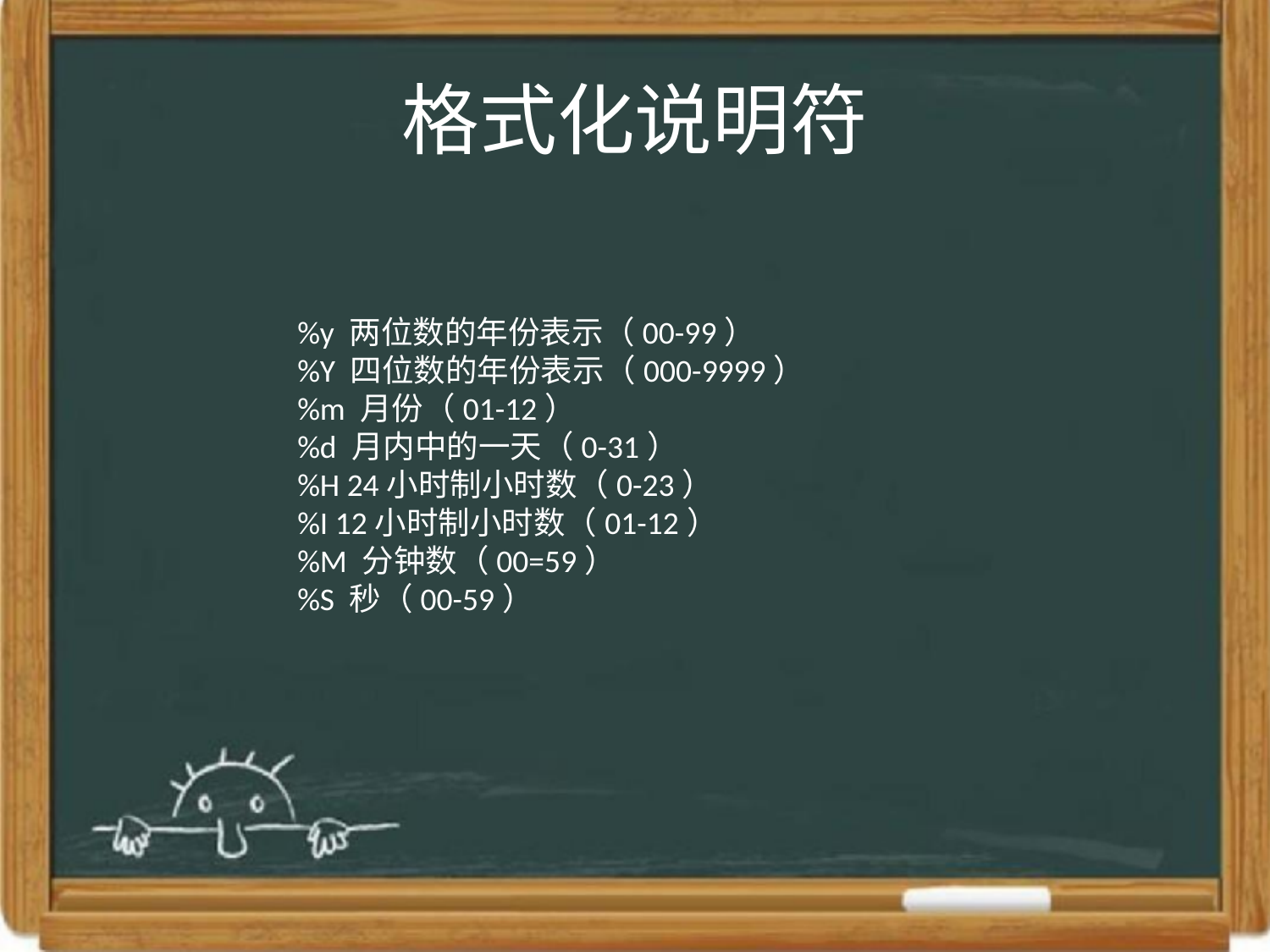

# 格式化说明符
%y 两位数的年份表示（00-99）
%Y 四位数的年份表示（000-9999）
%m 月份（01-12）
%d 月内中的一天（0-31）
%H 24小时制小时数（0-23）
%I 12小时制小时数（01-12）
%M 分钟数（00=59）
%S 秒（00-59）